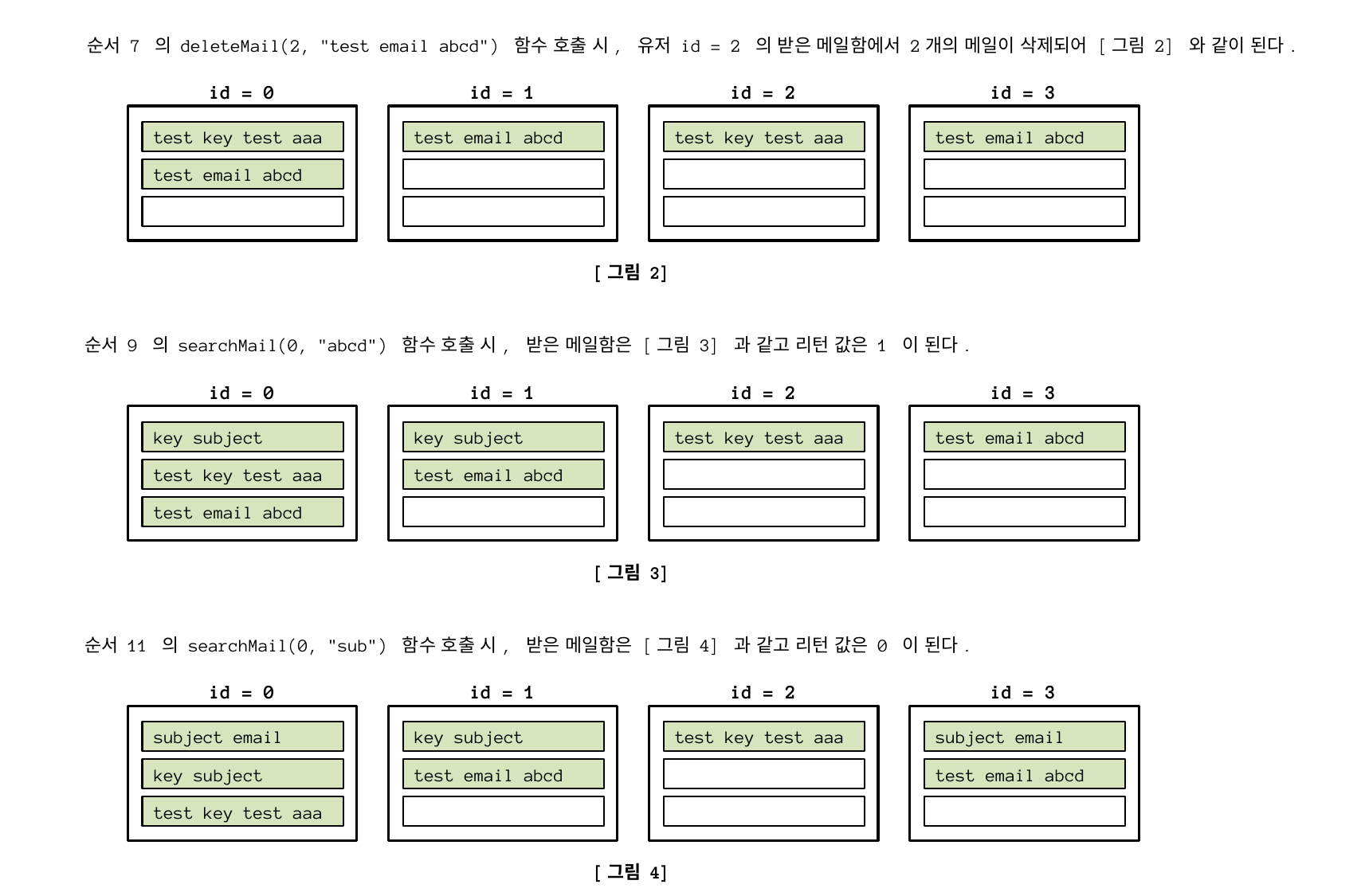

순서 7 의 deleteMail(2, "test email abcd") 함수 호출 시, 유저 id = 2 의 받은 메일함에서 2개의 메일이 삭제되어 [그림 2] 와 같이 된다.
id = 0
id = 1
id = 2
id = 3

test key test aaa
test email abcd

test email abcd

test key test aaa

test email abcd

[그림 2]
순서 9 의 searchMail(0, "abcd") 함수 호출 시, 받은 메일함은 [그림 3] 과 같고 리턴 값은 1 이 된다.
id = 0
id = 1
id = 2
id = 3

key subject
test key test aaa
test email abcd

key subject
test email abcd

test key test aaa

test email abcd

[그림 3]
순서 11 의 searchMail(0, "sub") 함수 호출 시, 받은 메일함은 [그림 4] 과 같고 리턴 값은 0 이 된다.
id = 0
id = 1
id = 2
id = 3

subject email
key subject
test key test aaa

key subject
test email abcd

test key test aaa

subject email
test email abcd

[그림 4]